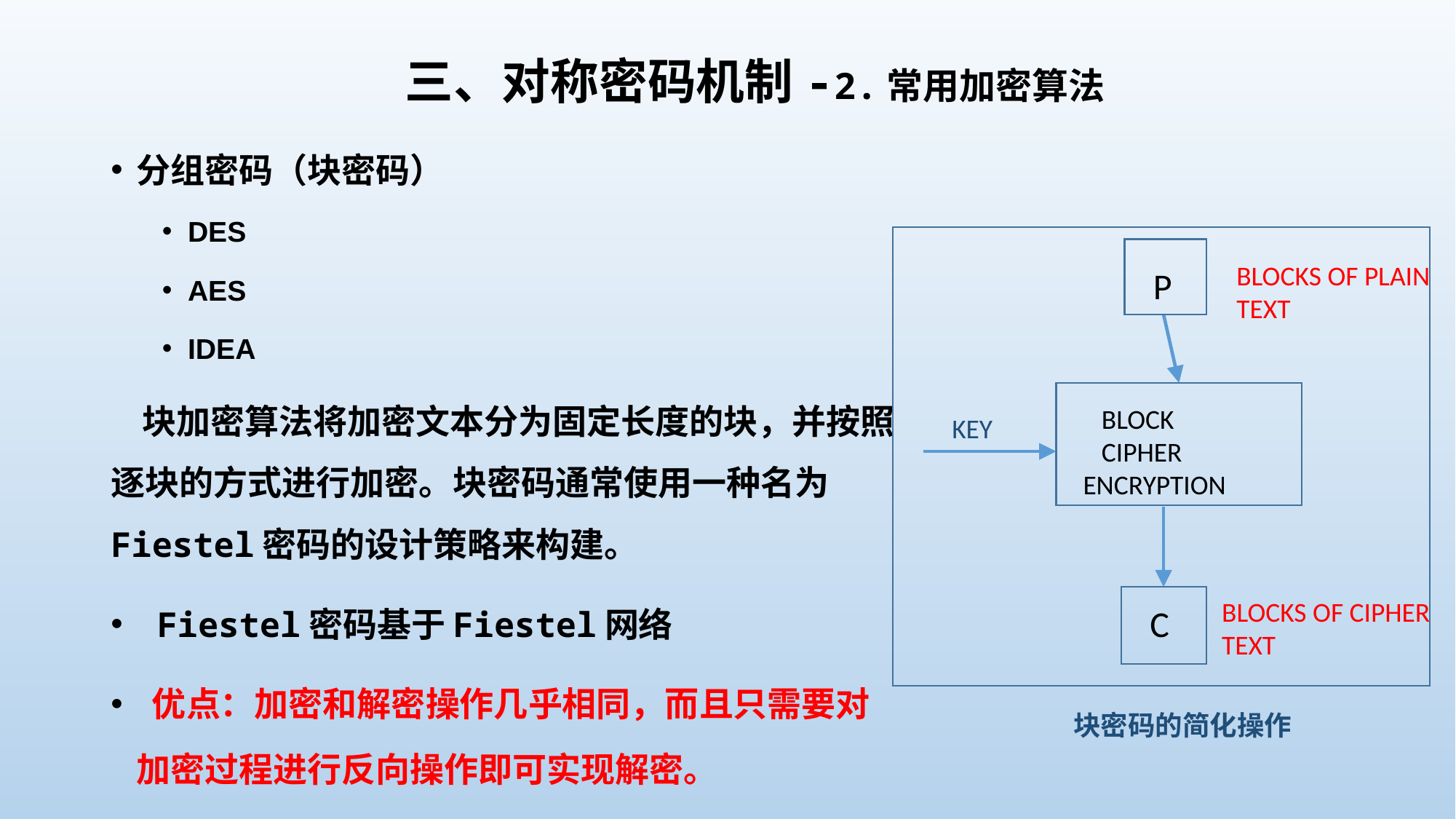

# 三、对称密码机制-2.常用加密算法
分组密码（块密码）
DES
AES
IDEA
   块加密算法将加密文本分为固定长度的块，并按照逐块的方式进行加密。块密码通常使用一种名为Fiestel密码的设计策略来构建。
 Fiestel密码基于Fiestel网络
 优点：加密和解密操作几乎相同，而且只需要对加密过程进行反向操作即可实现解密。

BLOCKS OF PLAIN TEXT
P

   BLOCK
   CIPHER
ENCRYPTION
KEY

BLOCKS OF CIPHER TEXT
C
块密码的简化操作